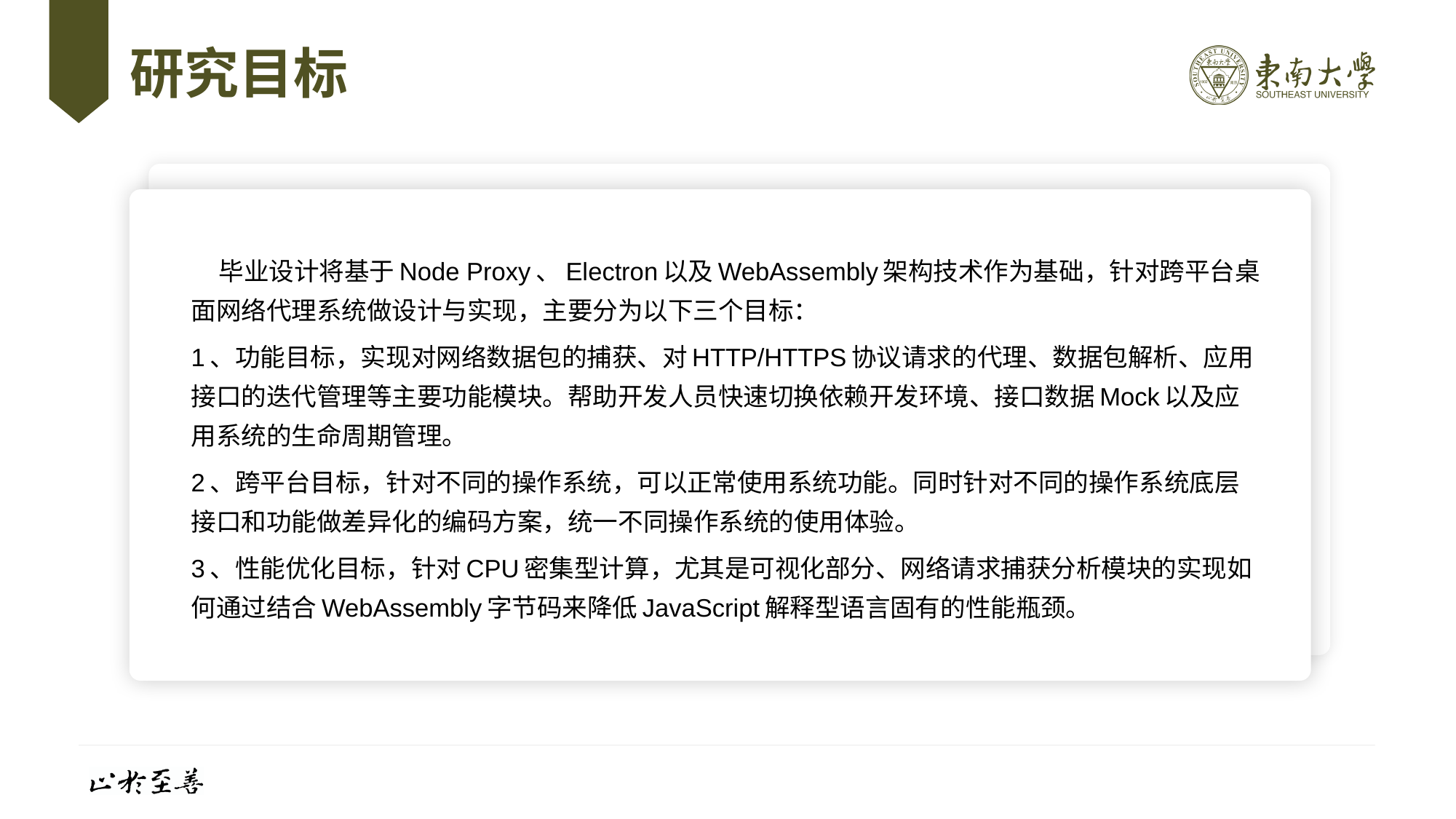

# 研究目标

    毕业设计将基于Node Proxy、Electron以及WebAssembly架构技术作为基础，针对跨平台桌面网络代理系统做设计与实现，主要分为以下三个目标：
1、功能目标，实现对网络数据包的捕获、对HTTP/HTTPS协议请求的代理、数据包解析、应用接口的迭代管理等主要功能模块。帮助开发人员快速切换依赖开发环境、接口数据Mock以及应用系统的生命周期管理。
2、跨平台目标，针对不同的操作系统，可以正常使用系统功能。同时针对不同的操作系统底层接口和功能做差异化的编码方案，统一不同操作系统的使用体验。
3、性能优化目标，针对CPU密集型计算，尤其是可视化部分、网络请求捕获分析模块的实现如何通过结合WebAssembly字节码来降低JavaScript解释型语言固有的性能瓶颈。
16